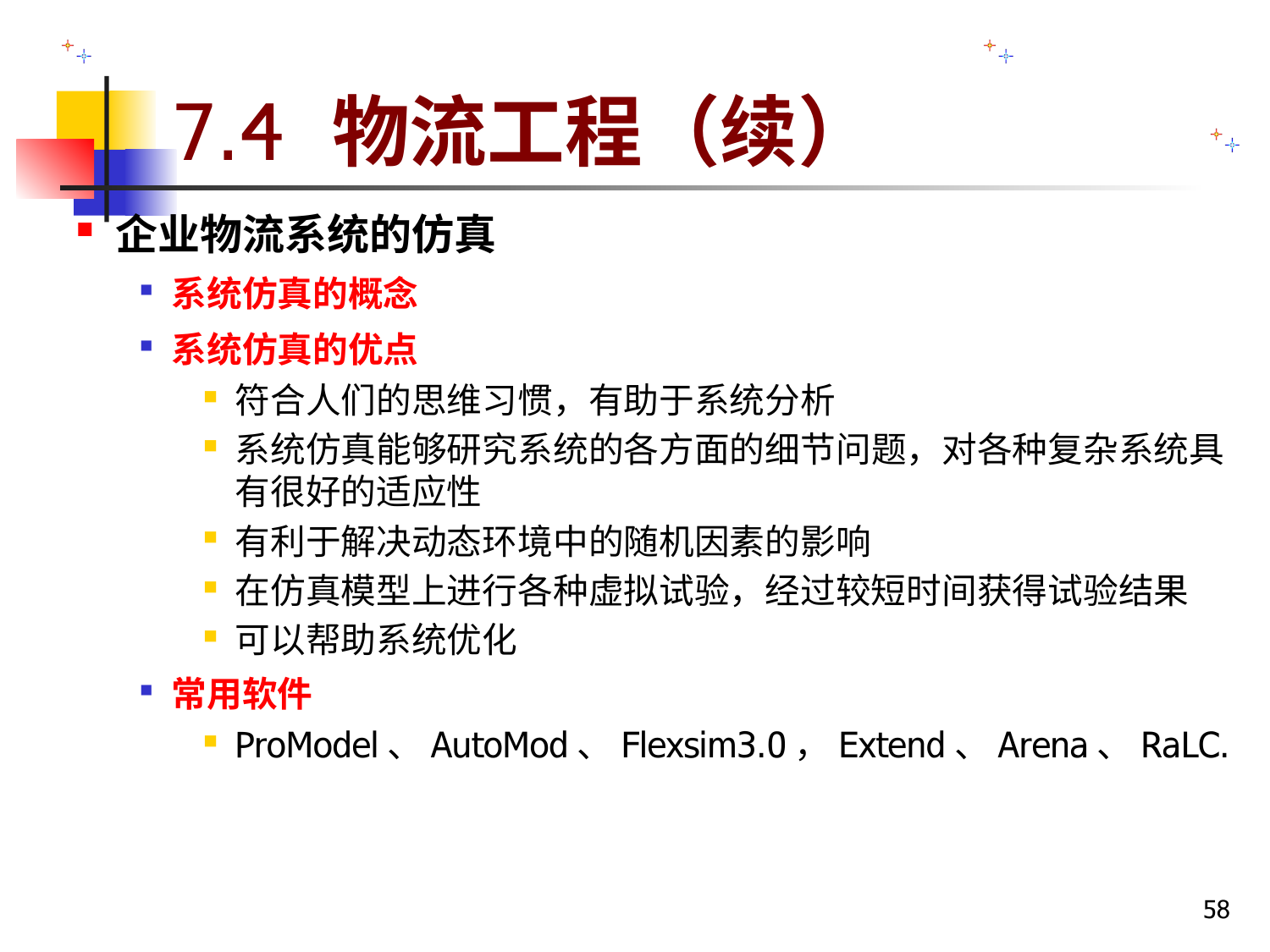

# 7.4 物流工程（续）
企业物流系统的仿真
系统仿真的概念
系统仿真的优点
符合人们的思维习惯，有助于系统分析
系统仿真能够研究系统的各方面的细节问题，对各种复杂系统具有很好的适应性
有利于解决动态环境中的随机因素的影响
在仿真模型上进行各种虚拟试验，经过较短时间获得试验结果
可以帮助系统优化
常用软件
ProModel、AutoMod、Flexsim3.0，Extend、Arena、RaLC.

58